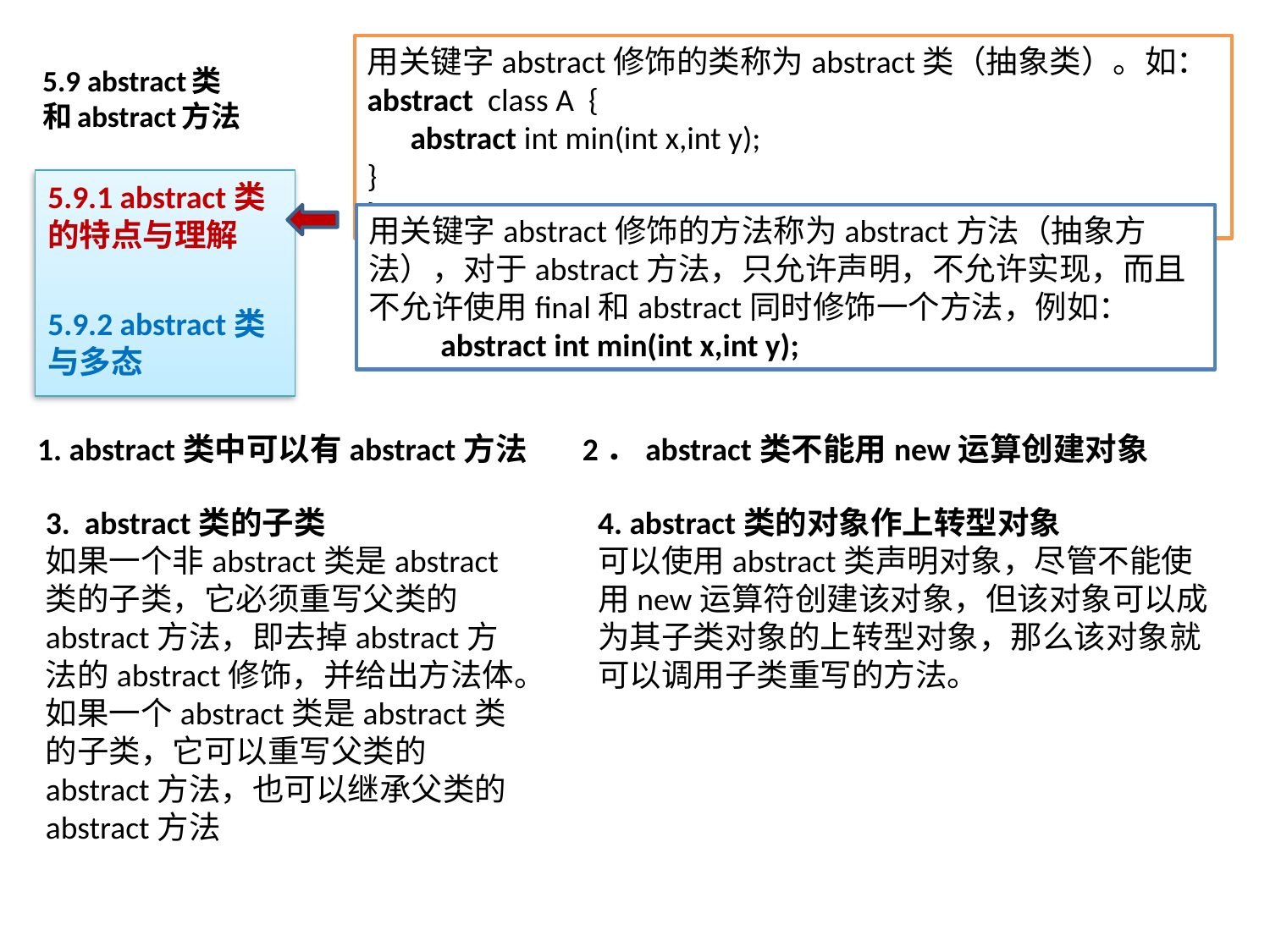

用关键字abstract修饰的类称为abstract类（抽象类）。如：
abstract  class A  {
      abstract int min(int x,int y);
}
}
# 5.9 abstract类 和abstract方法
5.9.1 abstract类的特点与理解

5.9.2 abstract类与多态

用关键字abstract修饰的方法称为abstract方法（抽象方法），对于abstract方法，只允许声明，不允许实现，而且不允许使用final和abstract同时修饰一个方法，例如：
          abstract int min(int x,int y);
1. abstract类中可以有abstract方法
2．abstract类不能用new运算创建对象
3.  abstract类的子类
如果一个非abstract类是abstract类的子类，它必须重写父类的abstract方法，即去掉abstract方法的abstract修饰，并给出方法体。如果一个abstract类是abstract类的子类，它可以重写父类的abstract方法，也可以继承父类的abstract方法
4. abstract类的对象作上转型对象
可以使用abstract类声明对象，尽管不能使用new运算符创建该对象，但该对象可以成为其子类对象的上转型对象，那么该对象就可以调用子类重写的方法。